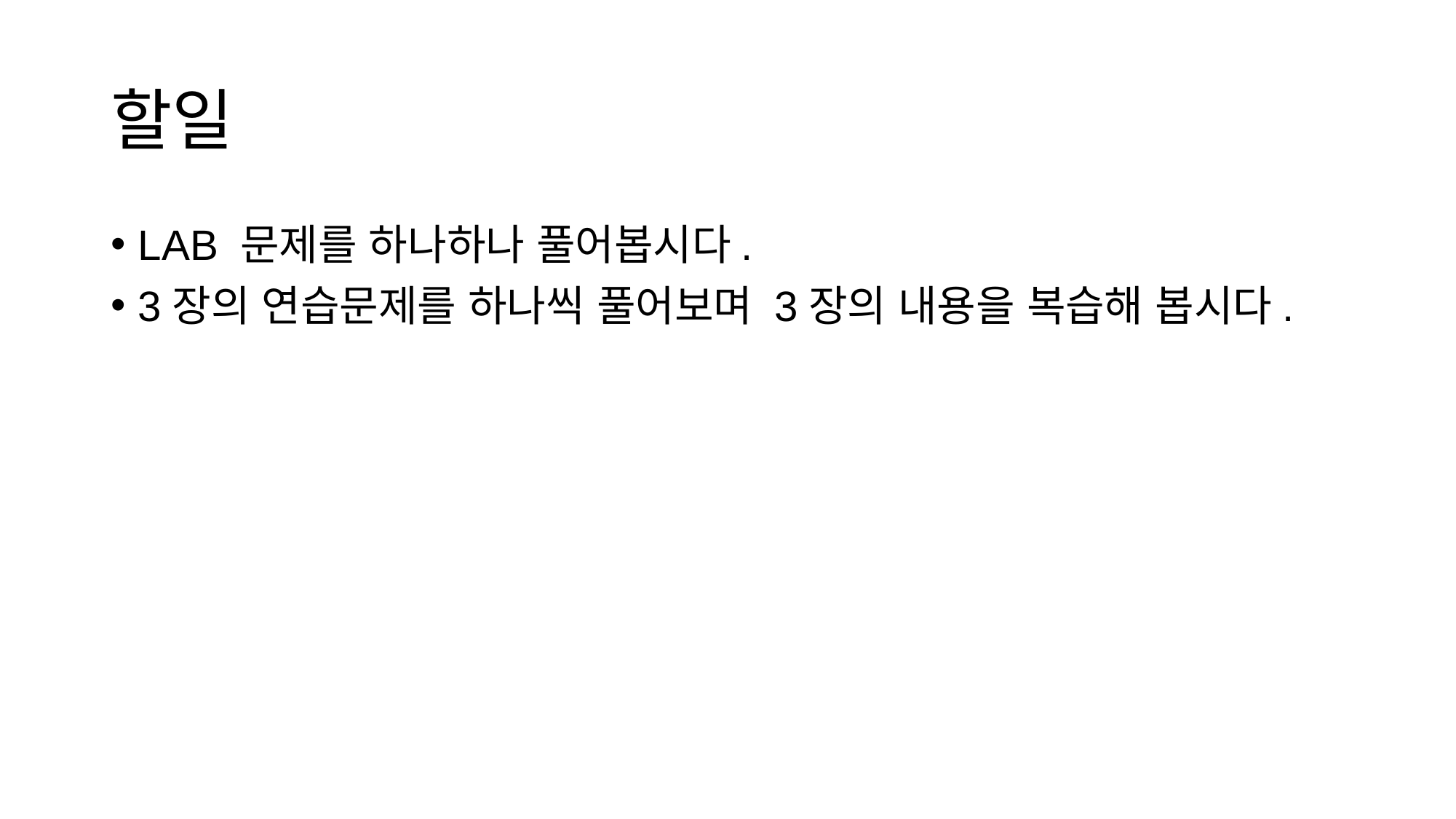

# 할일
LAB 문제를 하나하나 풀어봅시다.
3장의 연습문제를 하나씩 풀어보며 3장의 내용을 복습해 봅시다.